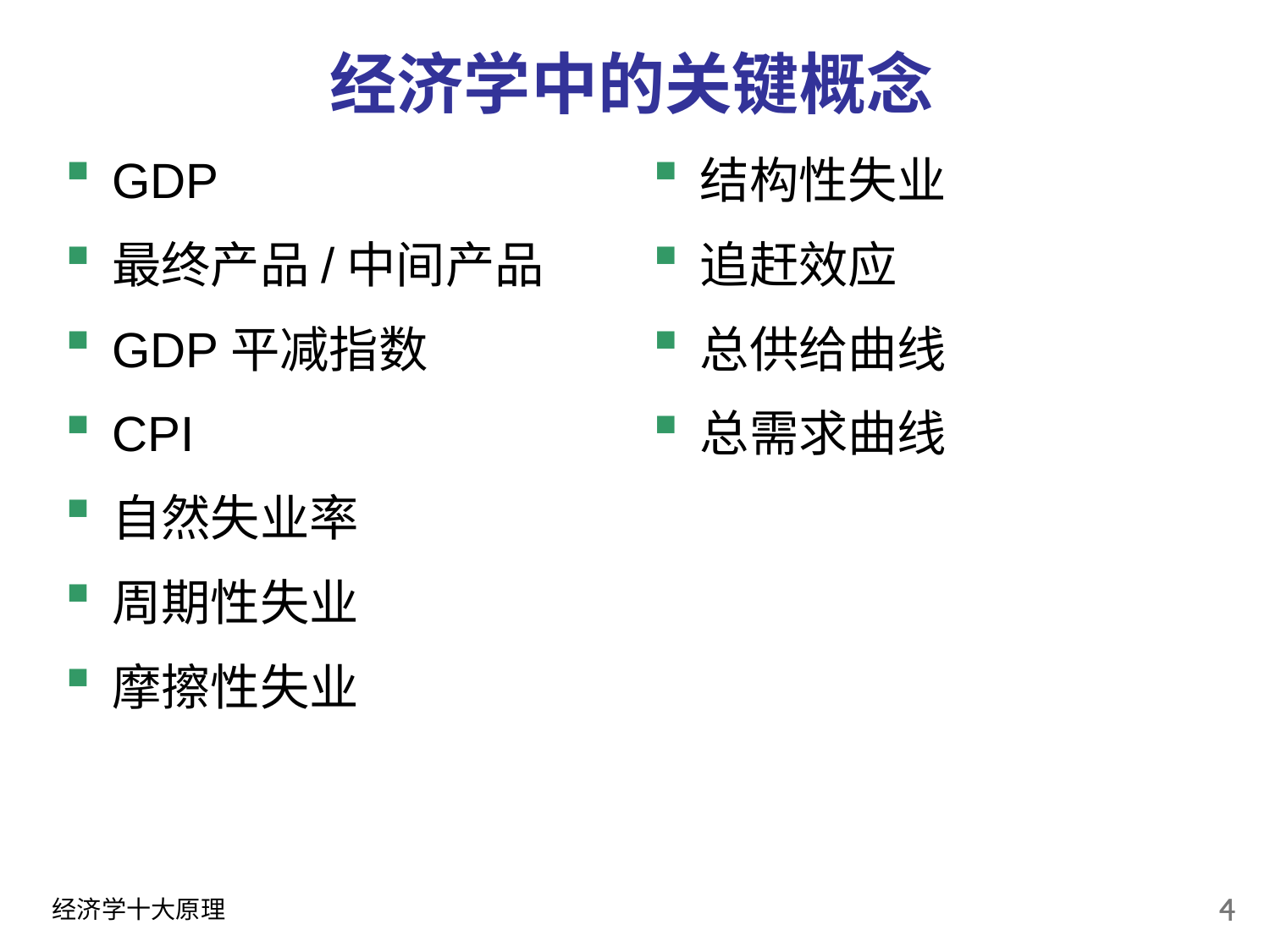

# 经济学中的关键概念
GDP
最终产品/中间产品
GDP平减指数
CPI
自然失业率
周期性失业
摩擦性失业

结构性失业
追赶效应
总供给曲线
总需求曲线
4
经济学十大原理